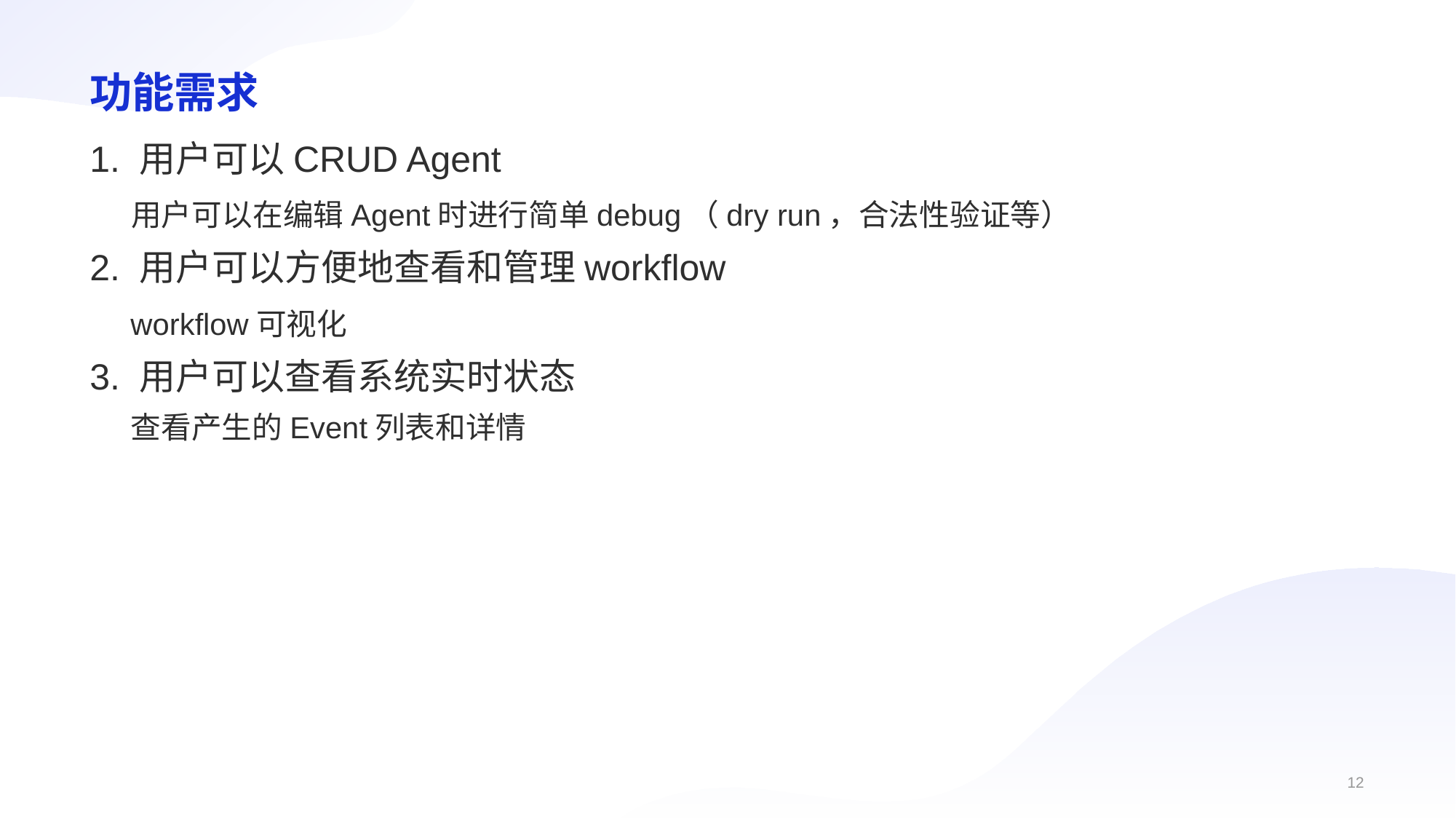

# 功能需求
1. 用户可以CRUD Agent
    用户可以在编辑Agent时进行简单debug（dry run，合法性验证等）
2. 用户可以方便地查看和管理workflow
    workflow可视化
3. 用户可以查看系统实时状态
     查看产生的Event列表和详情
12